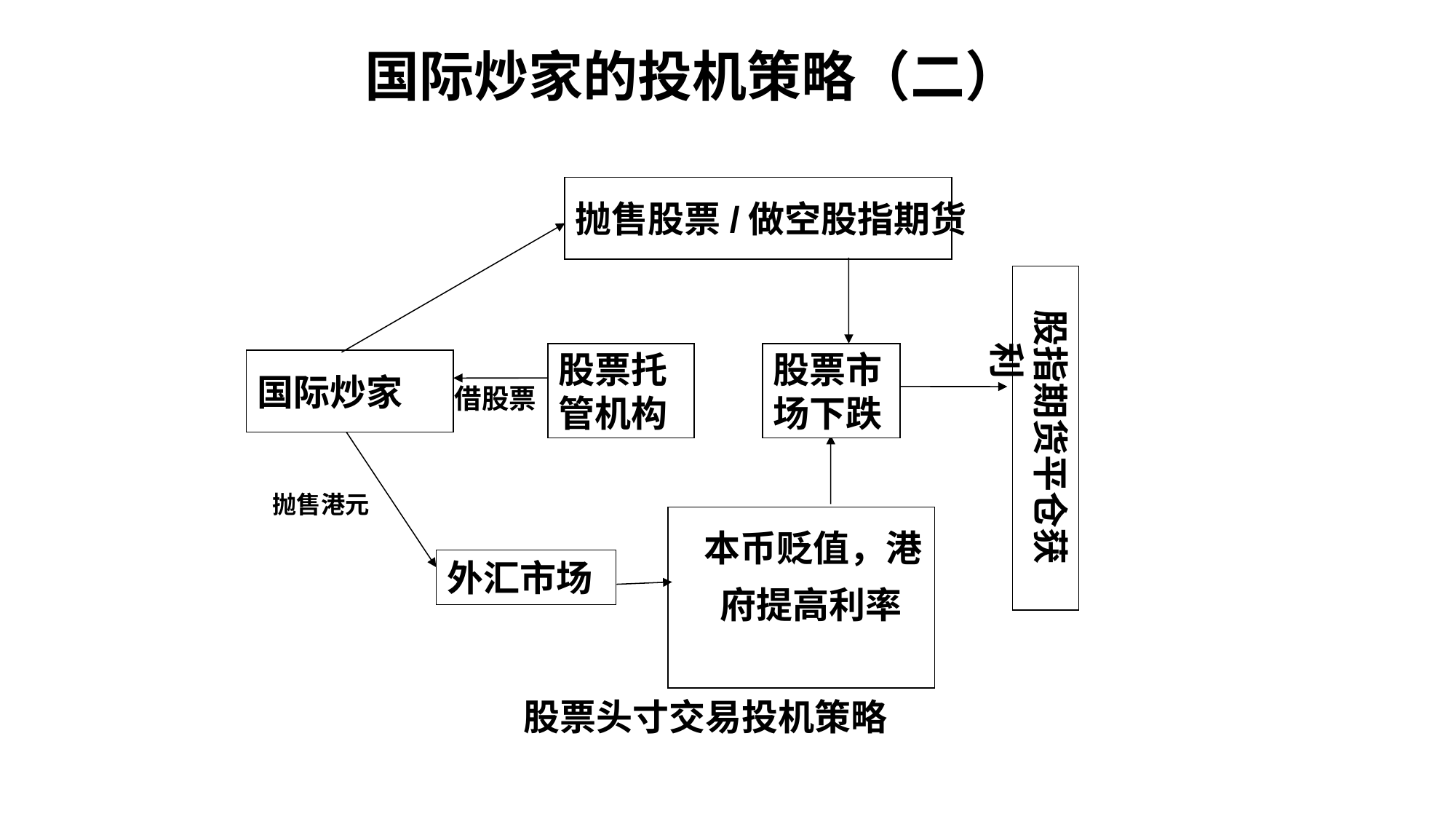

国际炒家的投机策略（二）
抛售股票/做空股指期货

股指期货平仓获利
股票托
管机构
股票市
场下跌
国际炒家

  本币贬值，港府提高利率
外汇市场

借股票
抛售港元

股票头寸交易投机策略